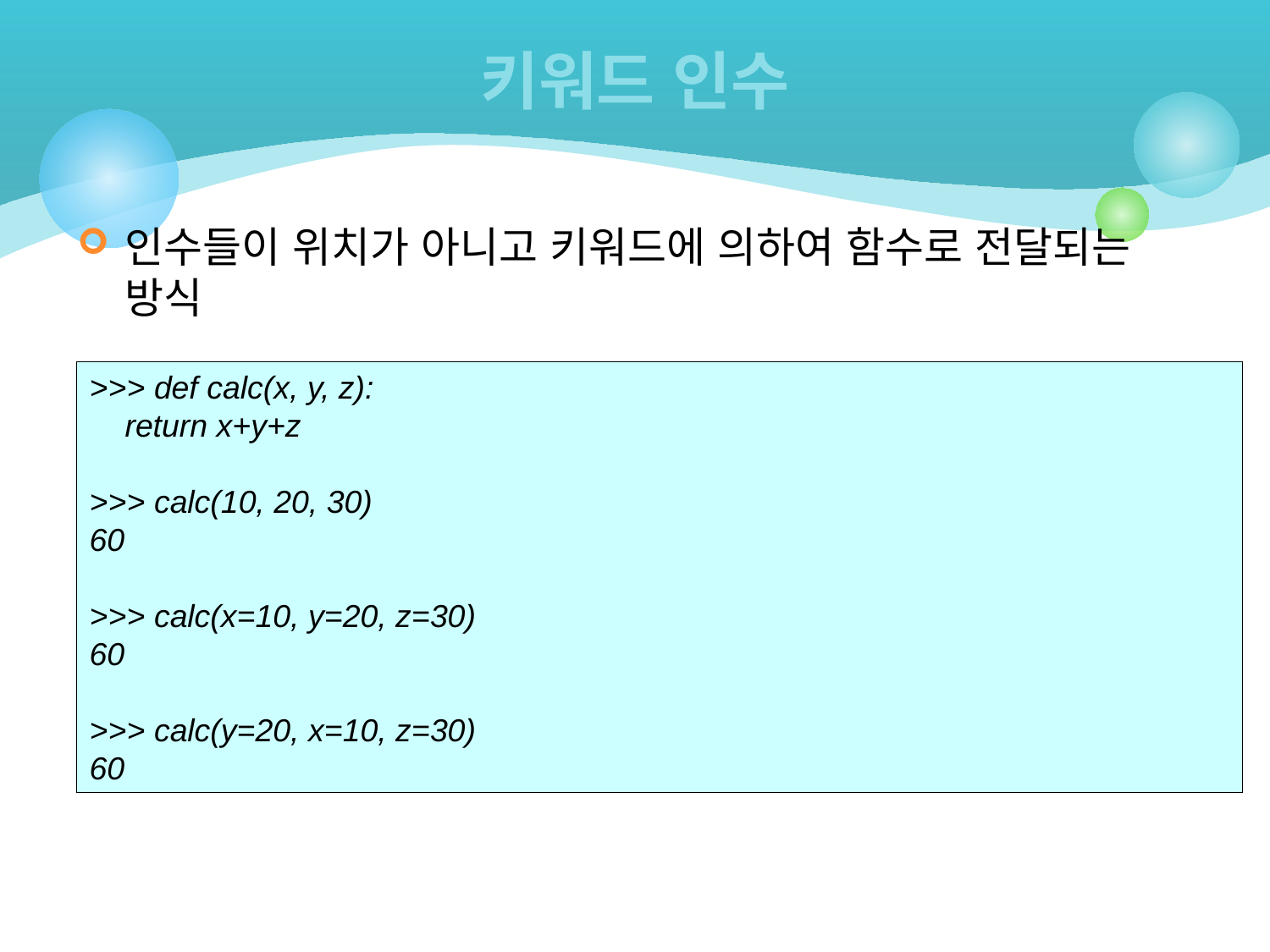

# 키워드 인수
인수들이 위치가 아니고 키워드에 의하여 함수로 전달되는 방식
>>> def calc(x, y, z):
    return x+y+z

>>> calc(10, 20, 30)
60

>>> calc(x=10, y=20, z=30)
60

>>> calc(y=20, x=10, z=30)
60